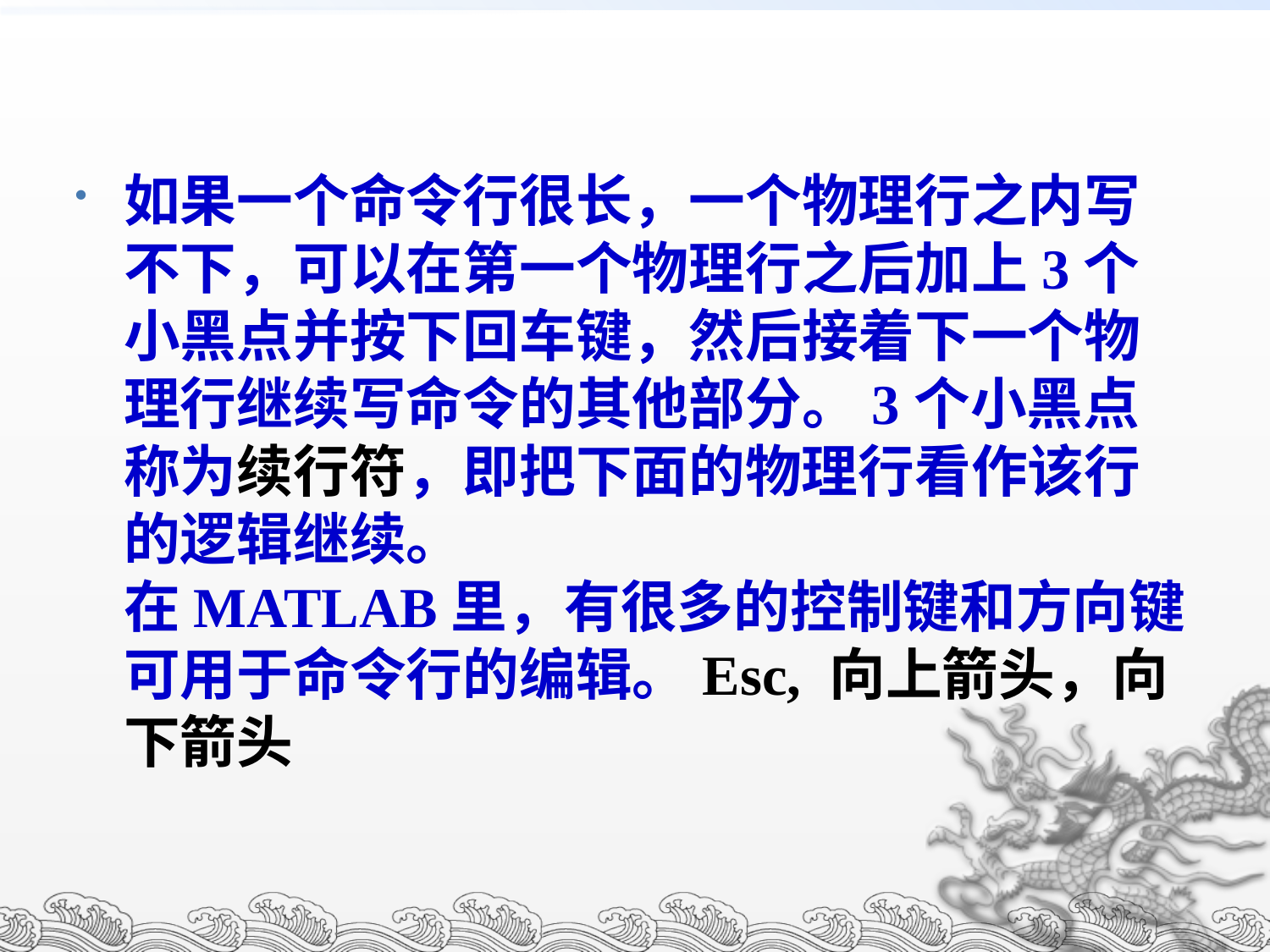

如果一个命令行很长，一个物理行之内写不下，可以在第一个物理行之后加上3个小黑点并按下回车键，然后接着下一个物理行继续写命令的其他部分。3个小黑点称为续行符，即把下面的物理行看作该行的逻辑继续。
在MATLAB里，有很多的控制键和方向键可用于命令行的编辑。Esc, 向上箭头，向下箭头